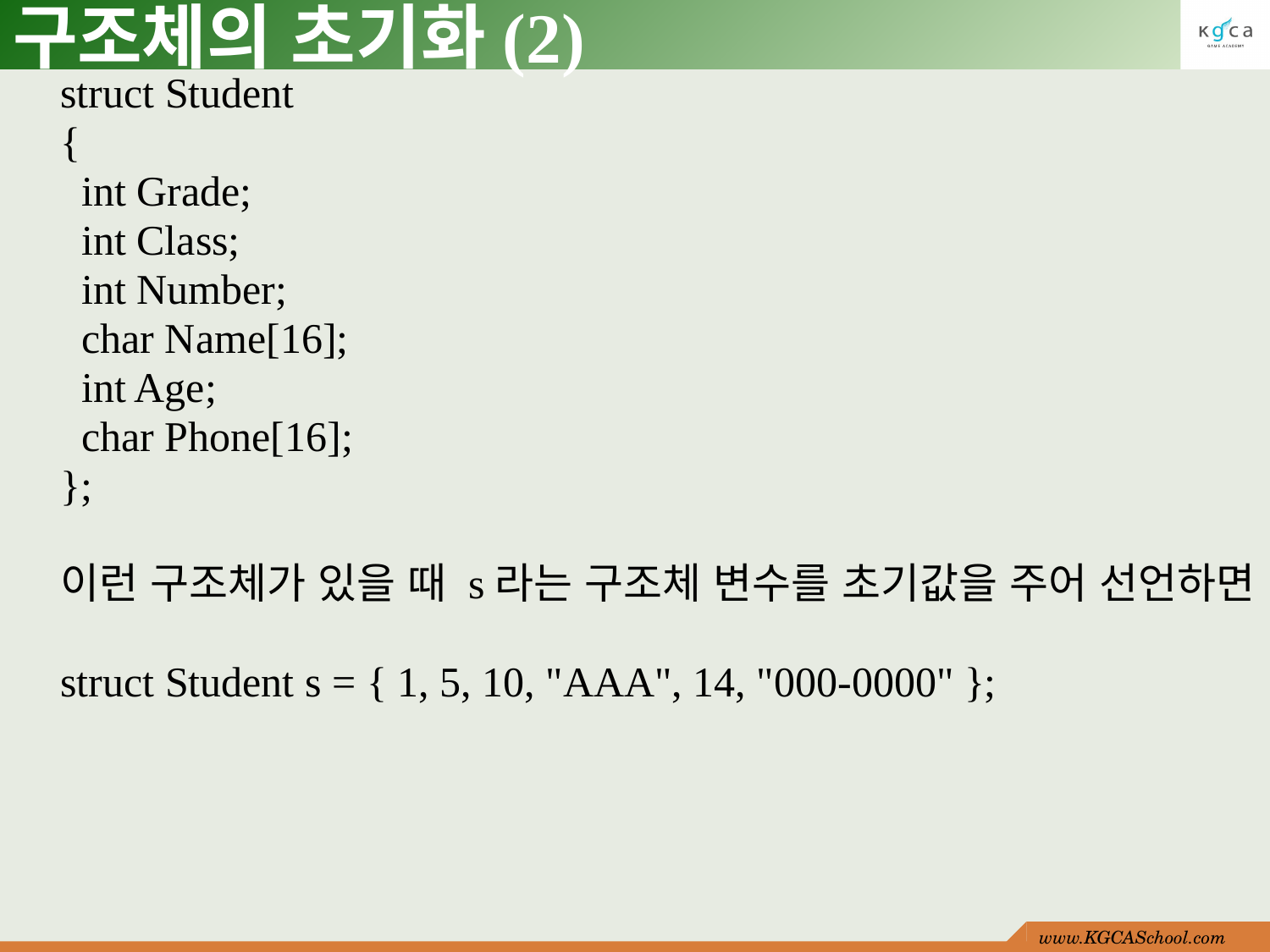

# 구조체의 초기화(2)
struct Student
{
  int Grade;
  int Class;
  int Number;
  char Name[16];
  int Age;
  char Phone[16];
};

이런 구조체가 있을 때 s라는 구조체 변수를 초기값을 주어 선언하면

struct Student s = { 1, 5, 10, "AAA", 14, "000-0000" };